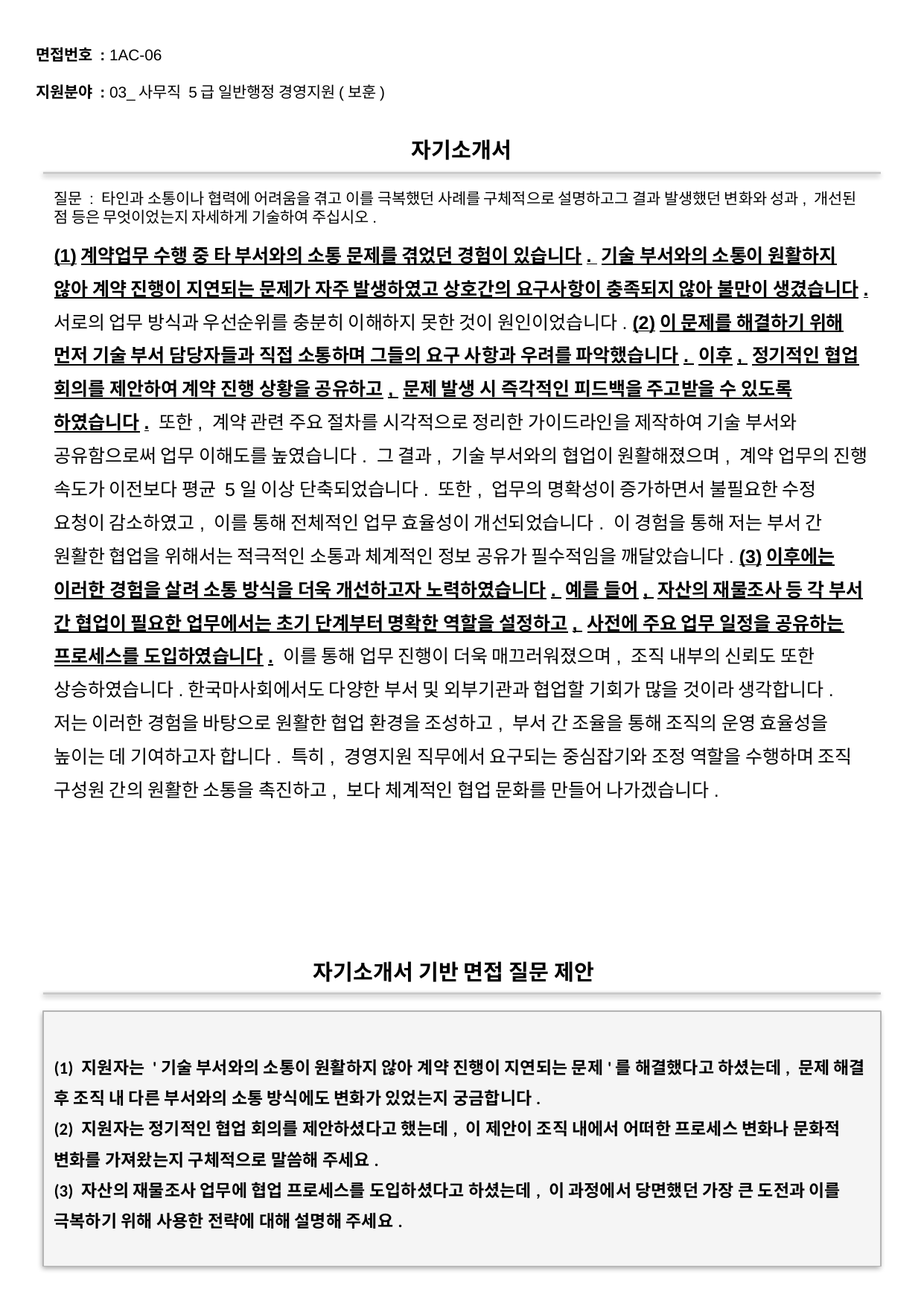

면접번호 : 1AC-06

지원분야 : 03_사무직 5급 일반행정 경영지원(보훈)
#

자기소개서

질문 : 타인과 소통이나 협력에 어려움을 겪고 이를 극복했던 사례를 구체적으로 설명하고그 결과 발생했던 변화와 성과, 개선된 점 등은 무엇이었는지 자세하게 기술하여 주십시오.

(1)계약업무 수행 중 타 부서와의 소통 문제를 겪었던 경험이 있습니다. 기술 부서와의 소통이 원활하지 않아 계약 진행이 지연되는 문제가 자주 발생하였고 상호간의 요구사항이 충족되지 않아 불만이 생겼습니다. 서로의 업무 방식과 우선순위를 충분히 이해하지 못한 것이 원인이었습니다. (2)이 문제를 해결하기 위해 먼저 기술 부서 담당자들과 직접 소통하며 그들의 요구 사항과 우려를 파악했습니다. 이후, 정기적인 협업 회의를 제안하여 계약 진행 상황을 공유하고, 문제 발생 시 즉각적인 피드백을 주고받을 수 있도록 하였습니다. 또한, 계약 관련 주요 절차를 시각적으로 정리한 가이드라인을 제작하여 기술 부서와 공유함으로써 업무 이해도를 높였습니다. 그 결과, 기술 부서와의 협업이 원활해졌으며, 계약 업무의 진행 속도가 이전보다 평균 5일 이상 단축되었습니다. 또한, 업무의 명확성이 증가하면서 불필요한 수정 요청이 감소하였고, 이를 통해 전체적인 업무 효율성이 개선되었습니다. 이 경험을 통해 저는 부서 간 원활한 협업을 위해서는 적극적인 소통과 체계적인 정보 공유가 필수적임을 깨달았습니다. (3)이후에는 이러한 경험을 살려 소통 방식을 더욱 개선하고자 노력하였습니다. 예를 들어, 자산의 재물조사 등 각 부서 간 협업이 필요한 업무에서는 초기 단계부터 명확한 역할을 설정하고, 사전에 주요 업무 일정을 공유하는 프로세스를 도입하였습니다. 이를 통해 업무 진행이 더욱 매끄러워졌으며, 조직 내부의 신뢰도 또한 상승하였습니다.한국마사회에서도 다양한 부서 및 외부기관과 협업할 기회가 많을 것이라 생각합니다. 저는 이러한 경험을 바탕으로 원활한 협업 환경을 조성하고, 부서 간 조율을 통해 조직의 운영 효율성을 높이는 데 기여하고자 합니다. 특히, 경영지원 직무에서 요구되는 중심잡기와 조정 역할을 수행하며 조직 구성원 간의 원활한 소통을 촉진하고, 보다 체계적인 협업 문화를 만들어 나가겠습니다.

자기소개서 기반 면접 질문 제안

(1) 지원자는 '기술 부서와의 소통이 원활하지 않아 계약 진행이 지연되는 문제'를 해결했다고 하셨는데, 문제 해결 후 조직 내 다른 부서와의 소통 방식에도 변화가 있었는지 궁금합니다.
(2) 지원자는 정기적인 협업 회의를 제안하셨다고 했는데, 이 제안이 조직 내에서 어떠한 프로세스 변화나 문화적 변화를 가져왔는지 구체적으로 말씀해 주세요.
(3) 자산의 재물조사 업무에 협업 프로세스를 도입하셨다고 하셨는데, 이 과정에서 당면했던 가장 큰 도전과 이를 극복하기 위해 사용한 전략에 대해 설명해 주세요.